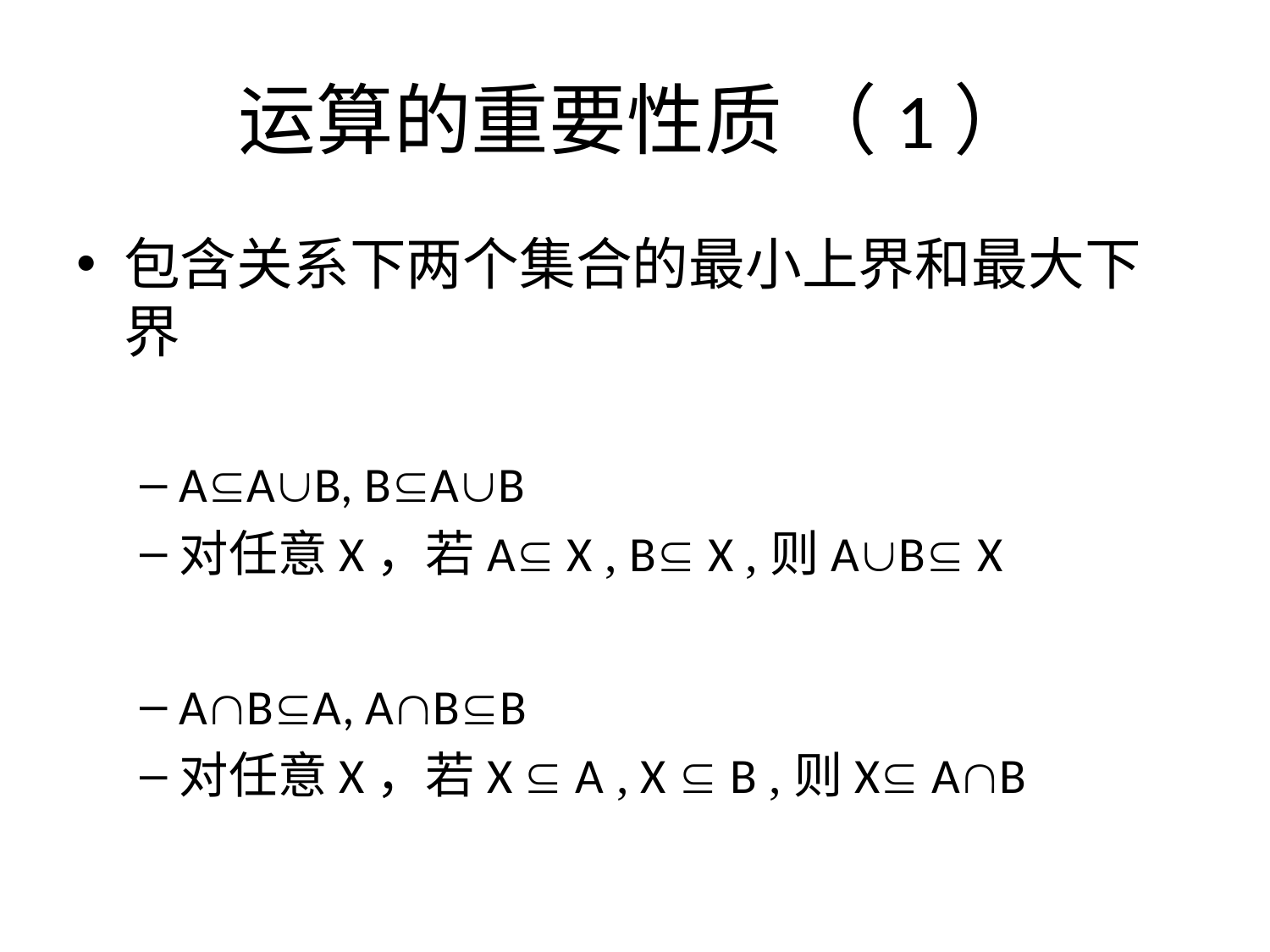

# 运算的重要性质 （1）
包含关系下两个集合的最小上界和最大下界

A⊆A∪B, B⊆A∪B
对任意X，若A⊆ X , B⊆ X ,则A∪B⊆ X

A∩B⊆A, A∩B⊆B
对任意X，若X ⊆ A , X ⊆ B ,则X⊆ A∩B